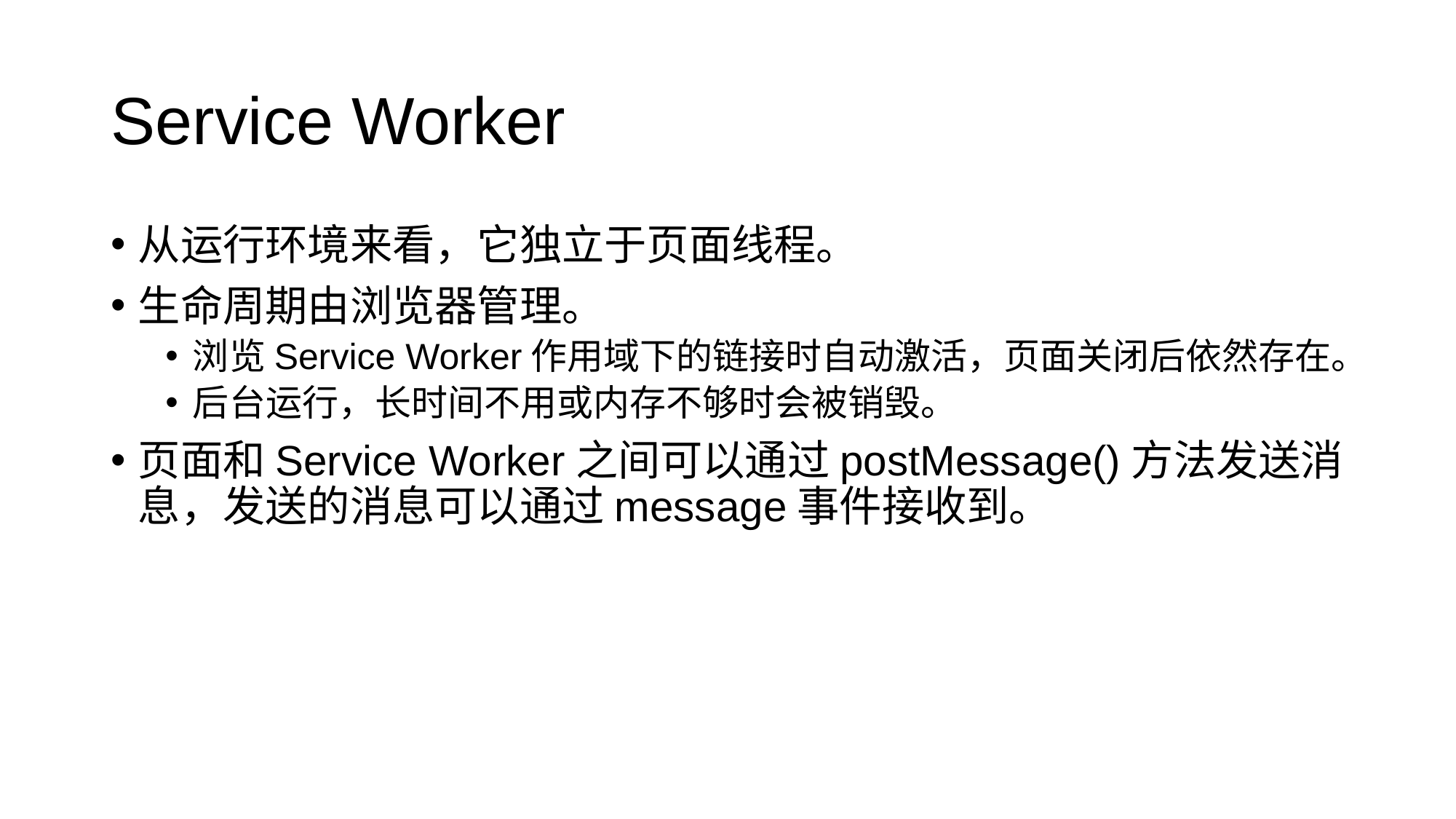

# Service Worker
从运行环境来看，它独立于页面线程。
生命周期由浏览器管理。
浏览Service Worker作用域下的链接时自动激活，页面关闭后依然存在。
后台运行，长时间不用或内存不够时会被销毁。
页面和Service Worker之间可以通过postMessage()方法发送消息，发送的消息可以通过message事件接收到。